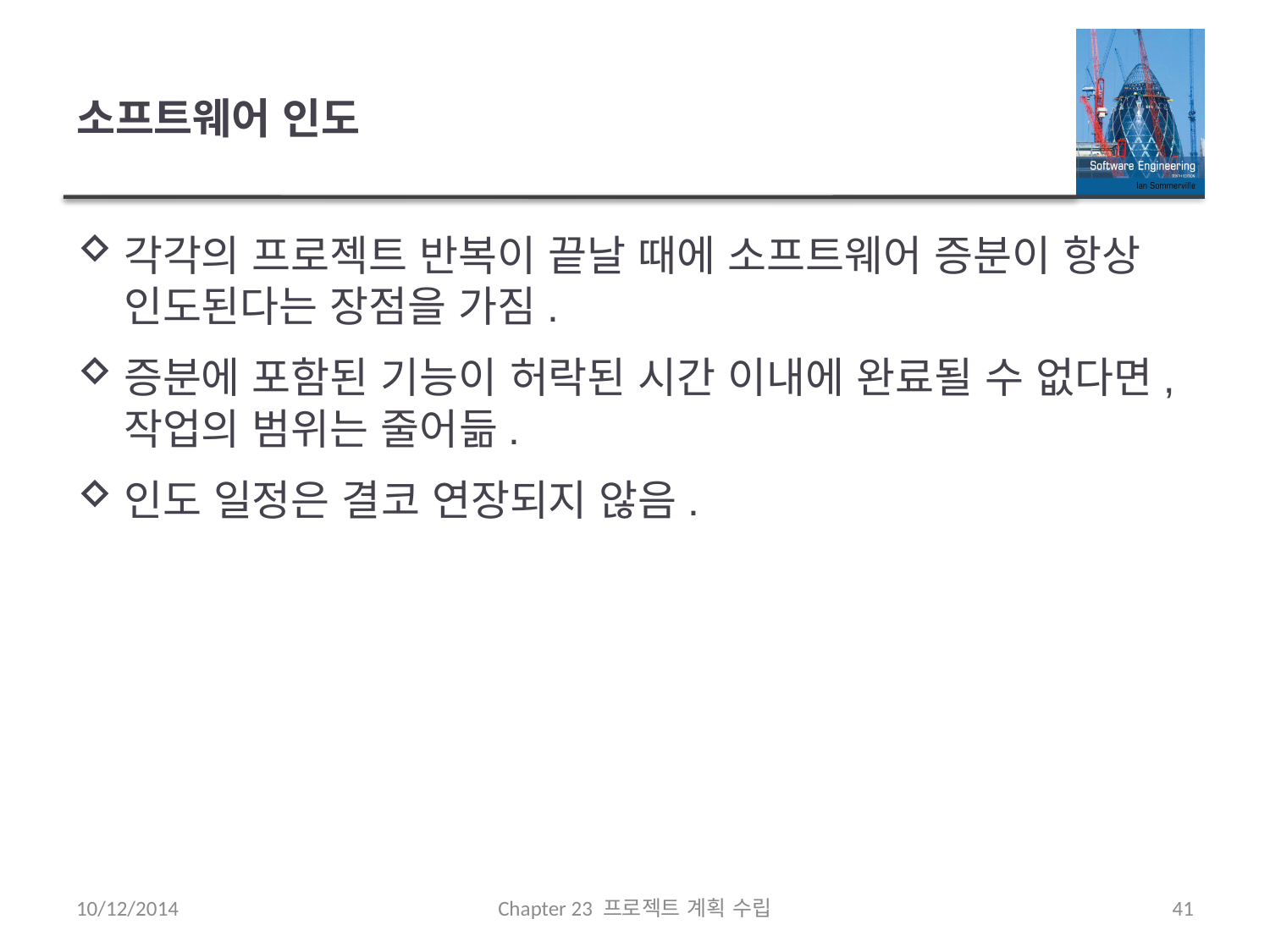

# 소프트웨어 인도
각각의 프로젝트 반복이 끝날 때에 소프트웨어 증분이 항상 인도된다는 장점을 가짐.
증분에 포함된 기능이 허락된 시간 이내에 완료될 수 없다면, 작업의 범위는 줄어듦.
인도 일정은 결코 연장되지 않음.
10/12/2014
Chapter 23 프로젝트 계획 수립
41